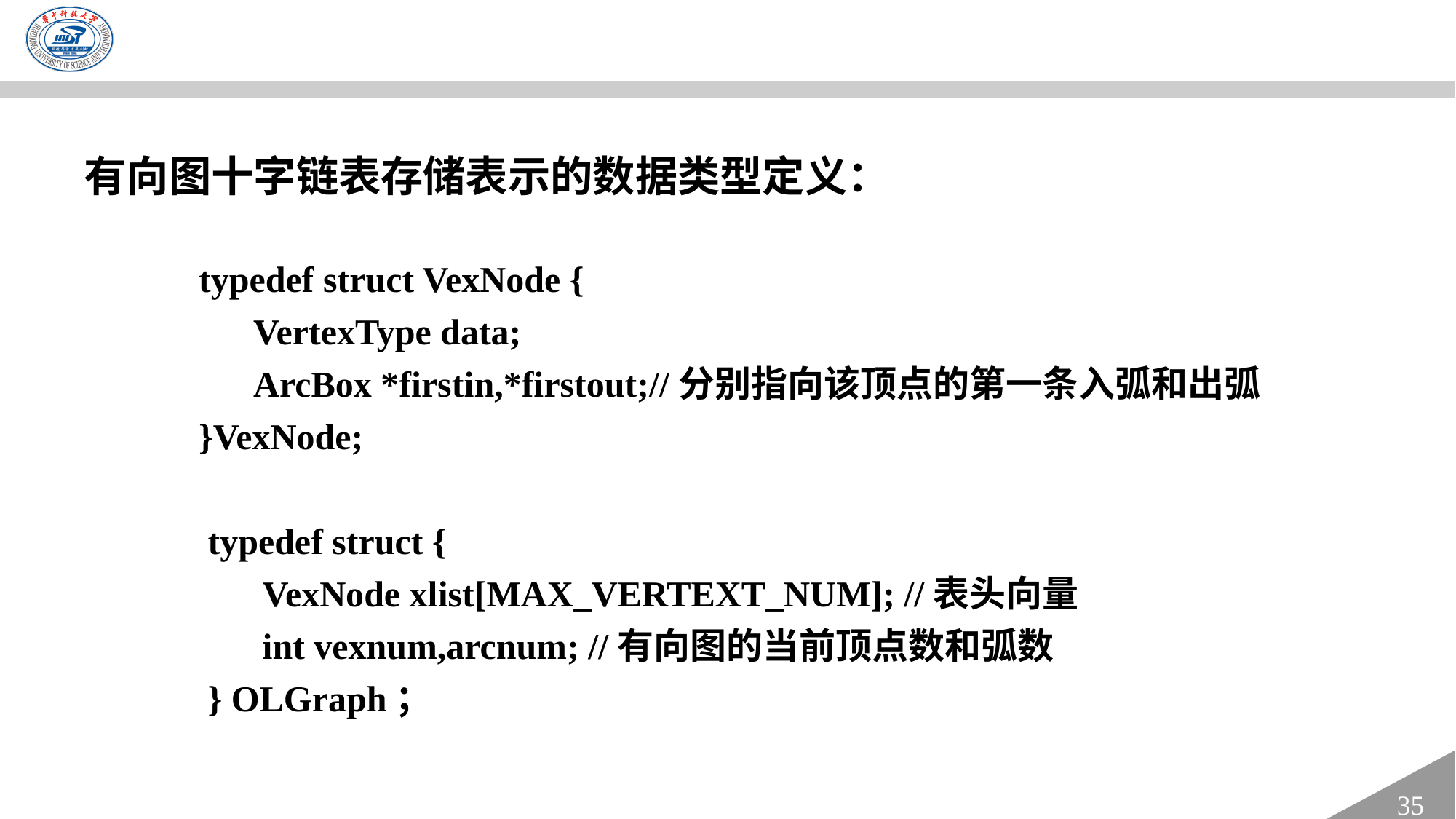

有向图十字链表存储表示的数据类型定义：
typedef struct VexNode {
VertexType data;
ArcBox *firstin,*firstout;//分别指向该顶点的第一条入弧和出弧
}VexNode;

 typedef struct {
 VexNode xlist[MAX_VERTEXT_NUM]; //表头向量
 int vexnum,arcnum; //有向图的当前顶点数和弧数
 } OLGraph；